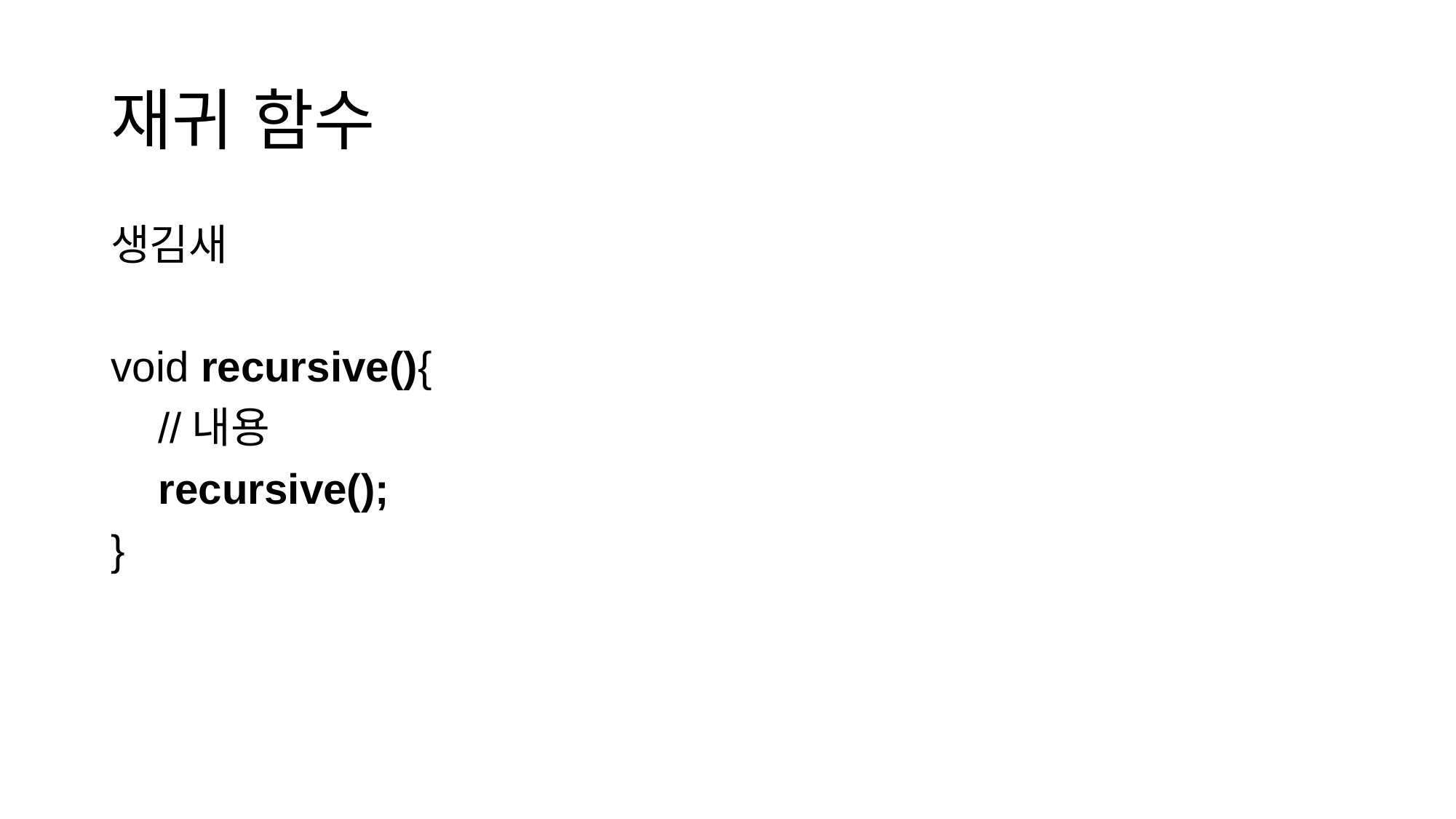

# 재귀 함수
생김새

void recursive(){
    //내용
    recursive();
}